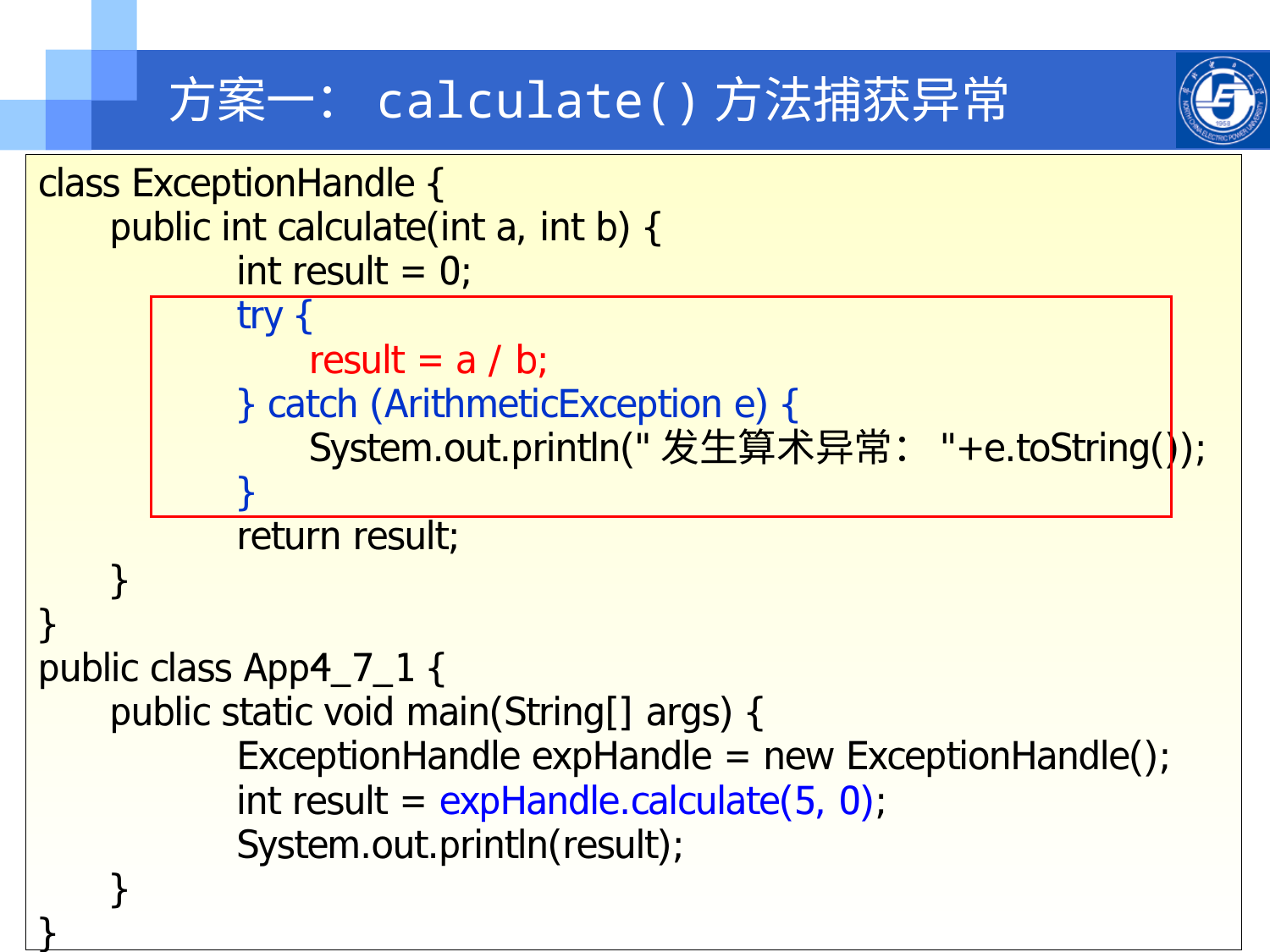

# 方案一：calculate()方法捕获异常
class ExceptionHandle {
	  public int calculate(int a, int b) {
	  	  int result = 0;
		  try {
		        result = a / b;
		  } catch (ArithmeticException e) {
		        System.out.println("发生算术异常："+e.toString());
		  }
		  return result;
	  }
}
public class App4_7_1 {
	  public static void main(String[] args) {
	  	  ExceptionHandle expHandle = new ExceptionHandle();
		  int result = expHandle.calculate(5, 0);
		  System.out.println(result);
	  }
}